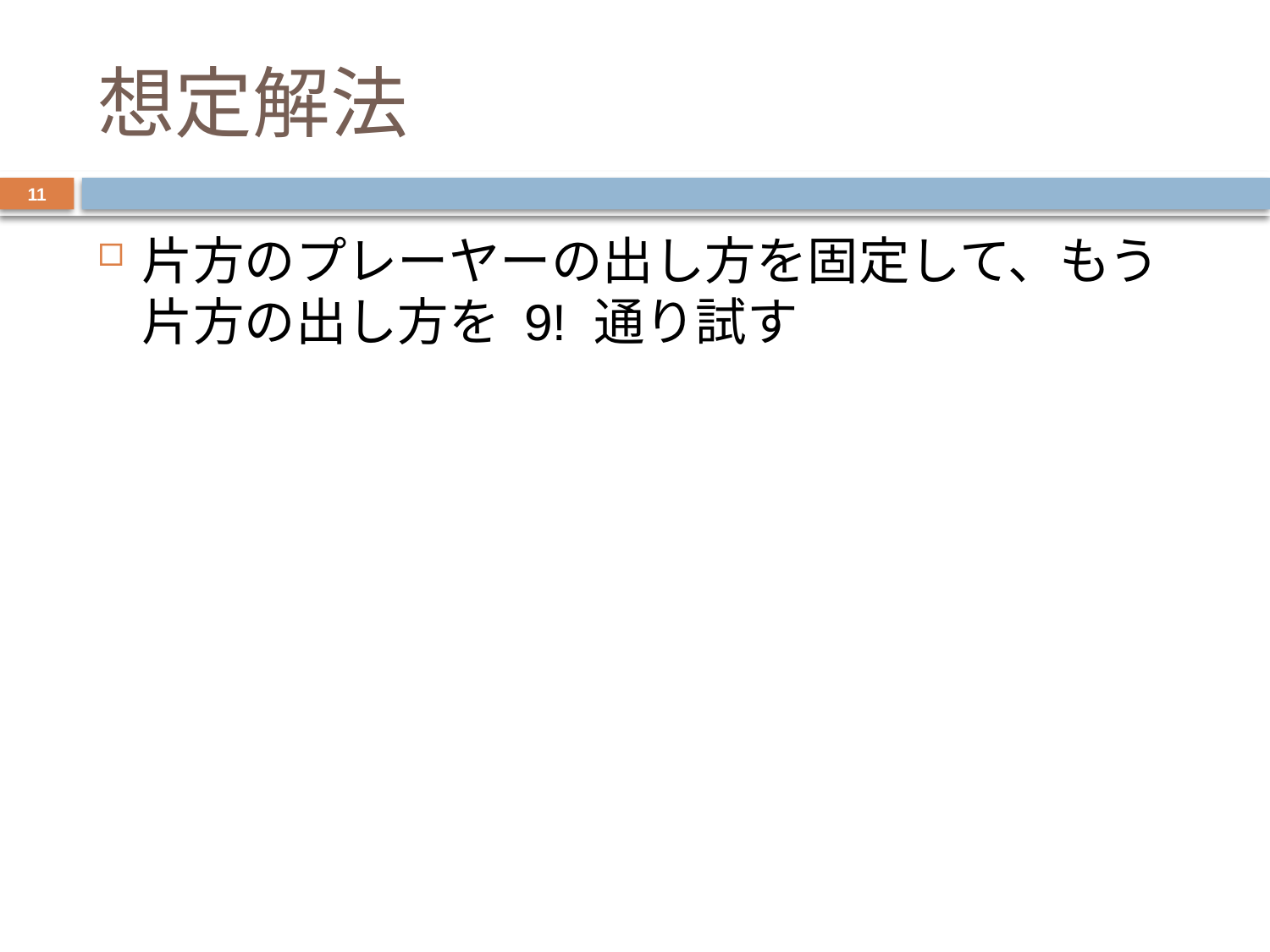

# 想定解法
11
片方のプレーヤーの出し方を固定して、もう片方の出し方を 9! 通り試す